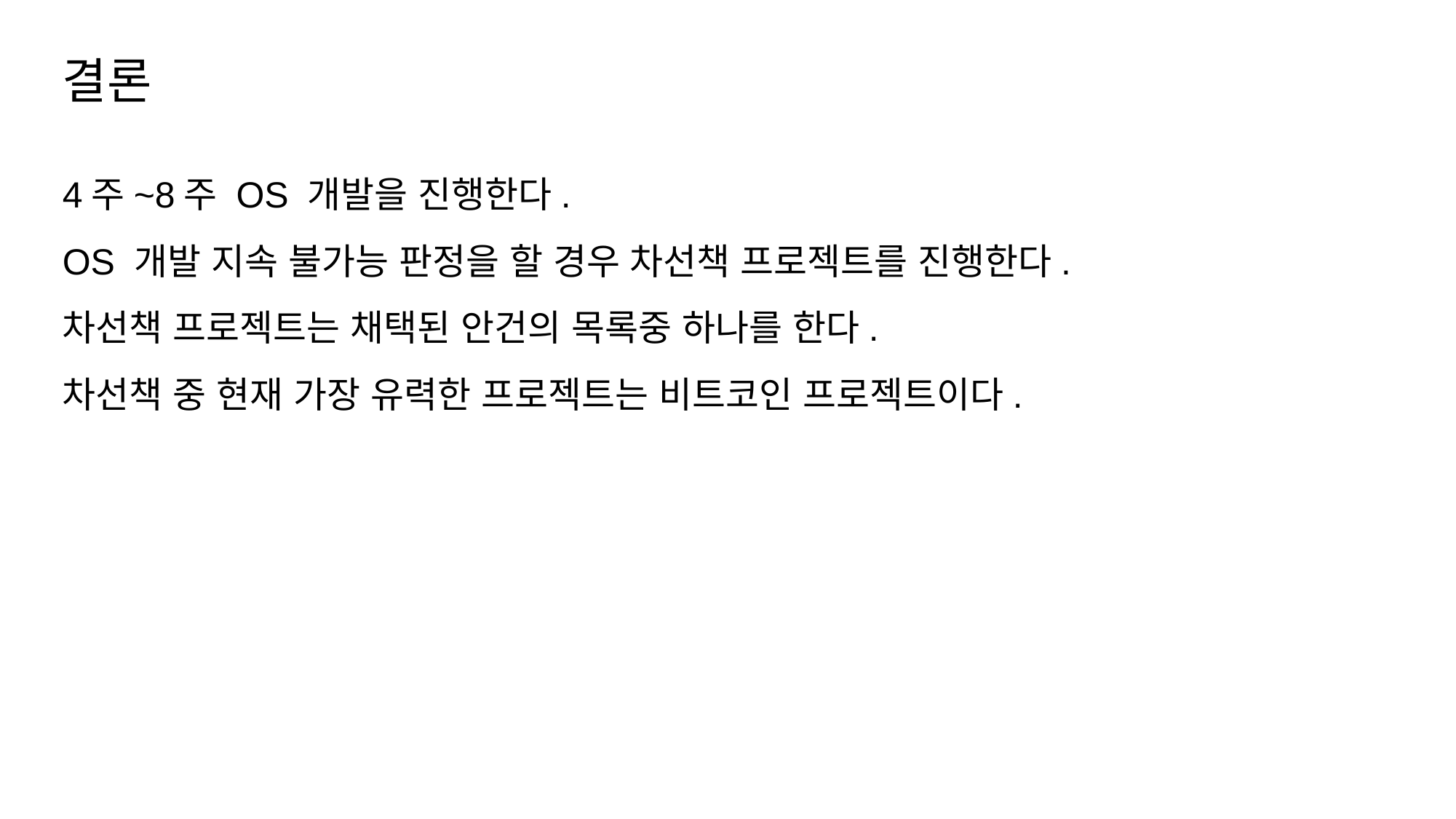

# 결론
4주~8주 OS 개발을 진행한다.
OS 개발 지속 불가능 판정을 할 경우 차선책 프로젝트를 진행한다.
차선책 프로젝트는 채택된 안건의 목록중 하나를 한다.
차선책 중 현재 가장 유력한 프로젝트는 비트코인 프로젝트이다.